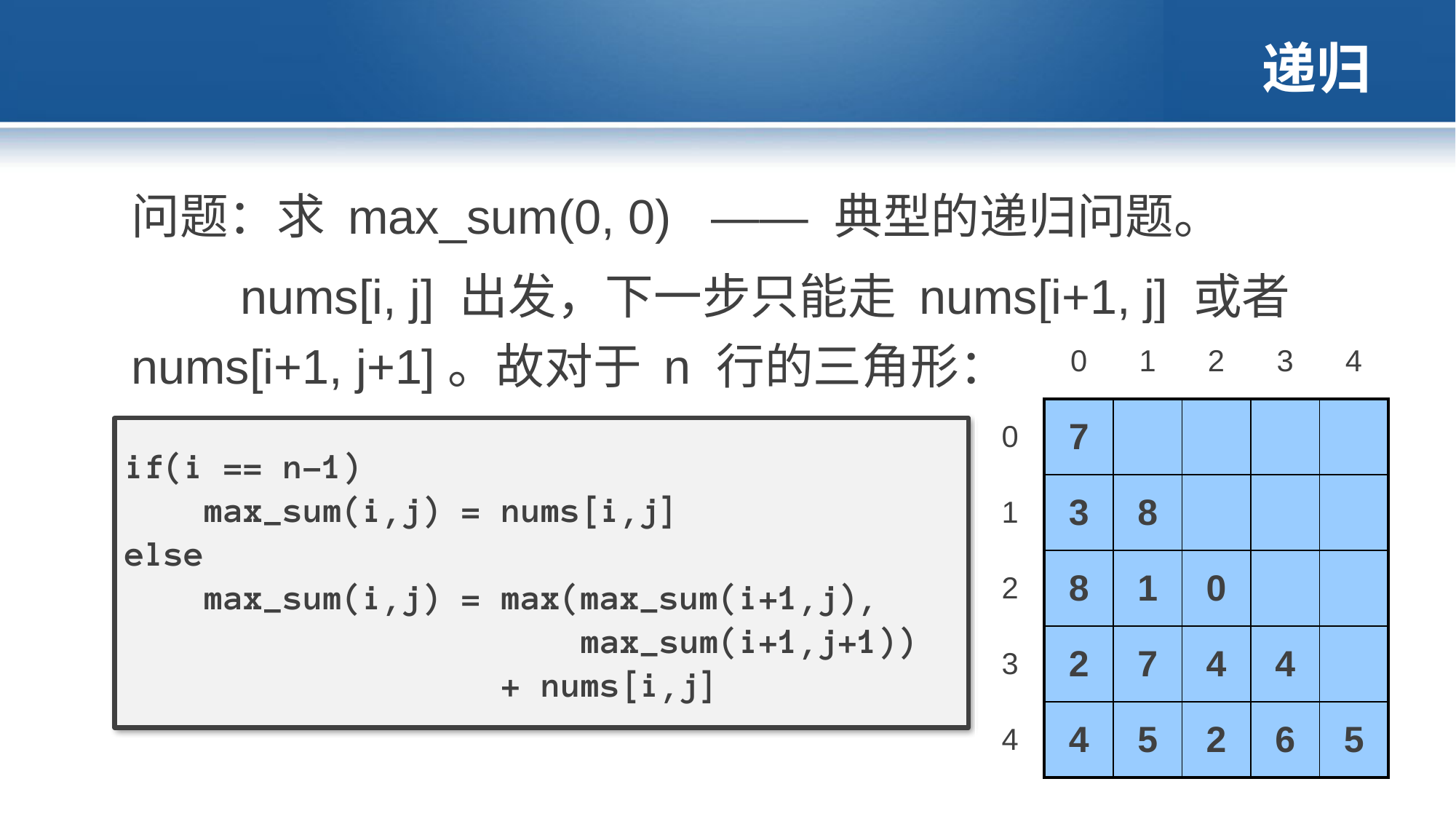

# 递归
问题：求 max_sum(0, 0)   —— 典型的递归问题。
	nums[i, j] 出发，下一步只能走 nums[i+1, j] 或者 nums[i+1, j+1]。故对于 n 行的三角形：
|  | 0 | 1 | 2 | 3 | 4 |
| --- | --- | --- | --- | --- | --- |
| 0 | 7 |  |  |  |  |
| 1 | 3 | 8 |  |  |  |
| 2 | 8 | 1 | 0 |  |  |
| 3 | 2 | 7 | 4 | 4 |  |
| 4 | 4 | 5 | 2 | 6 | 5 |
if(i == n-1)
    max_sum(i,j) = nums[i,j]
else
    max_sum(i,j) = max(max_sum(i+1,j),
                       max_sum(i+1,j+1))
                   + nums[i,j]